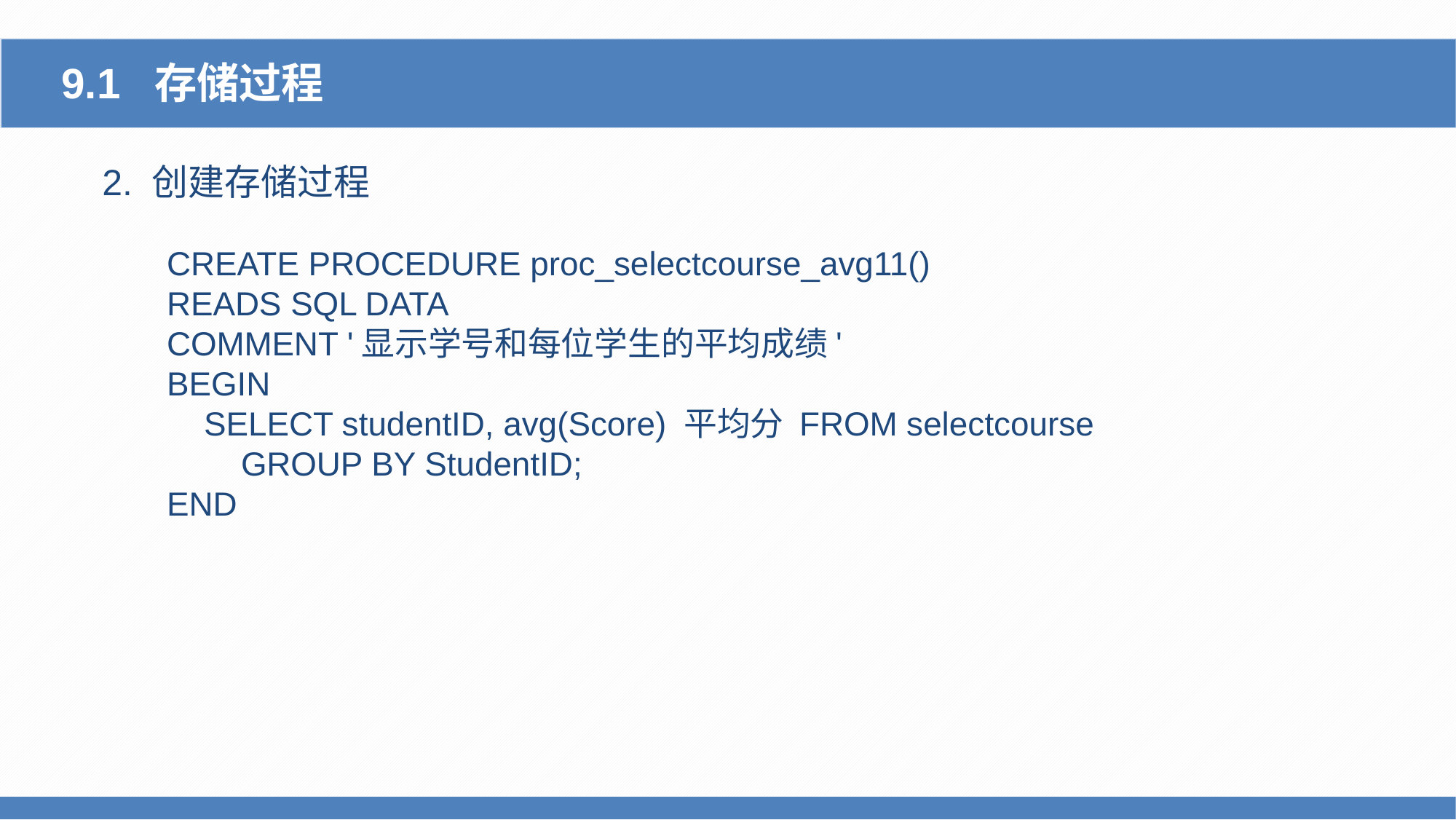

9.1  存储过程
2. 创建存储过程

CREATE PROCEDURE proc_selectcourse_avg11()
READS SQL DATA
COMMENT '显示学号和每位学生的平均成绩'
BEGIN
    SELECT studentID, avg(Score) 平均分 FROM selectcourse
        GROUP BY StudentID;
END